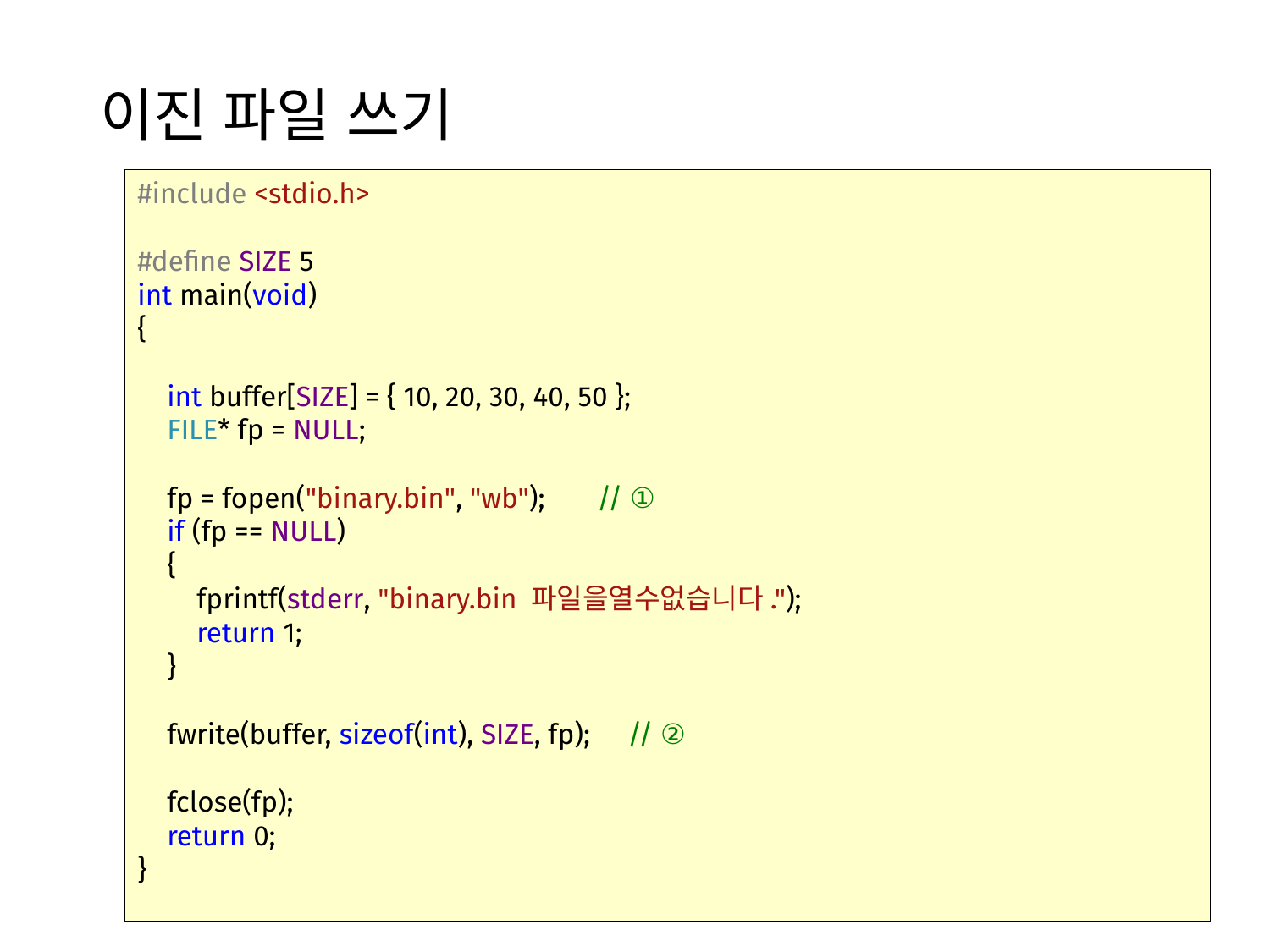

# 이진 파일 쓰기
#include <stdio.h>

#define SIZE 5
int main(void)
{

    int buffer[SIZE] = { 10, 20, 30, 40, 50 };
    FILE* fp = NULL;

    fp = fopen("binary.bin", "wb");       // ①
    if (fp == NULL)
    {
        fprintf(stderr, "binary.bin 파일을열수없습니다.");
        return 1;
    }

    fwrite(buffer, sizeof(int), SIZE, fp);     // ②

    fclose(fp);
    return 0;
}